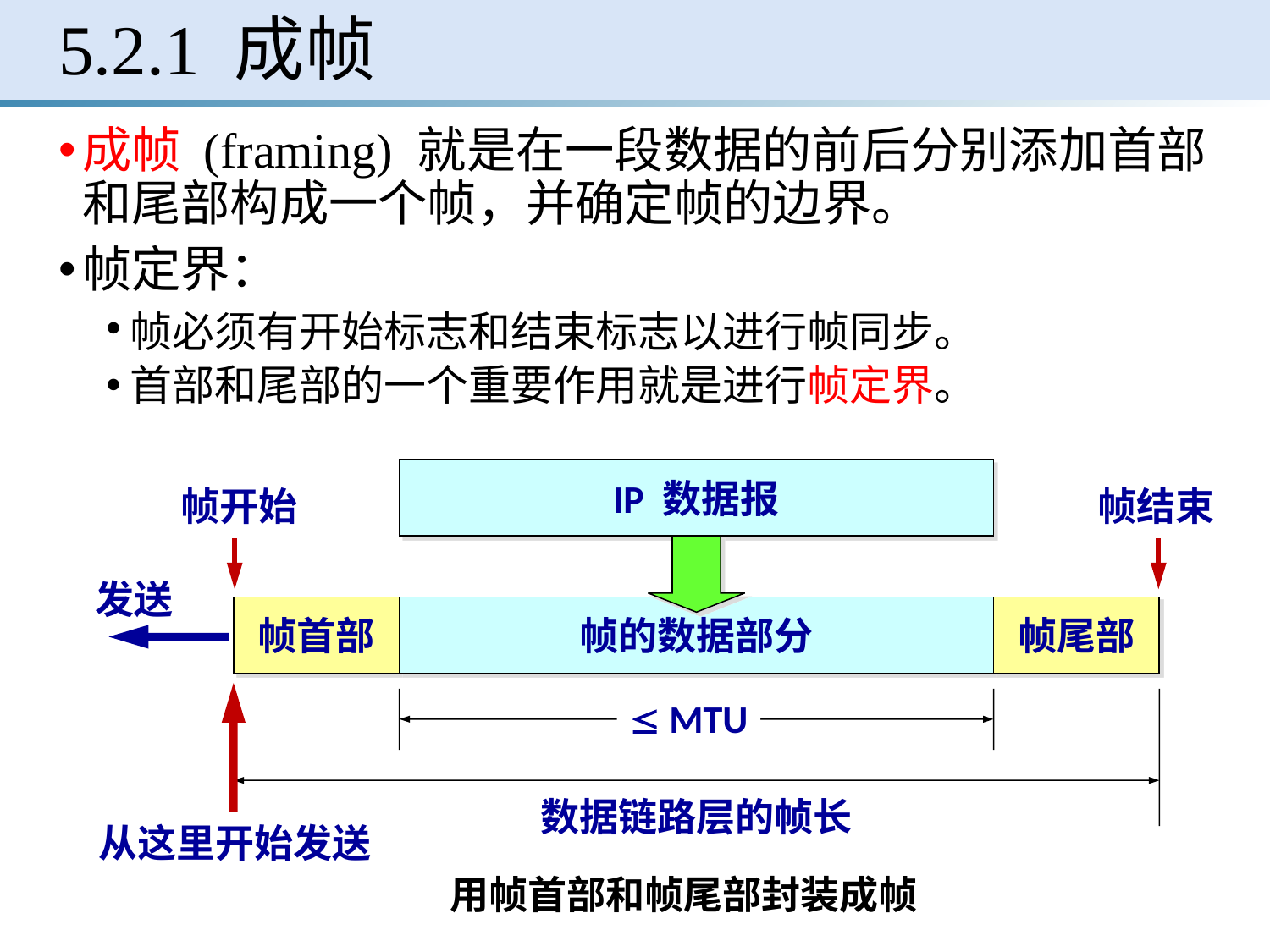

# 5.2.1 成帧
成帧 (framing) 就是在一段数据的前后分别添加首部和尾部构成一个帧，并确定帧的边界。
帧定界：
帧必须有开始标志和结束标志以进行帧同步。
首部和尾部的一个重要作用就是进行帧定界。
IP 数据报
帧开始
帧结束

发送

帧首部
帧的数据部分
帧尾部

≤ MTU

数据链路层的帧长
从这里开始发送
用帧首部和帧尾部封装成帧